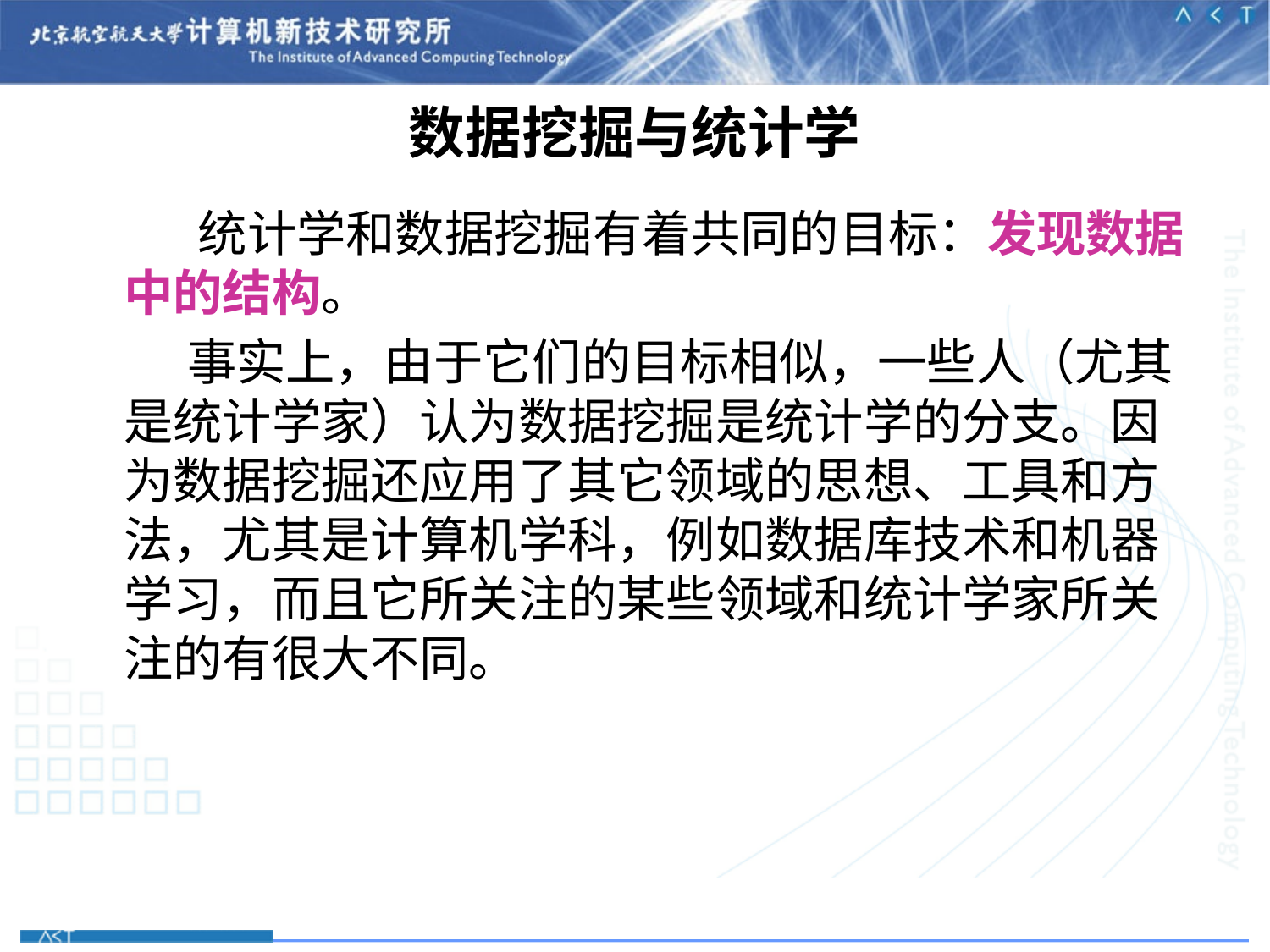

# 数据挖掘与统计学
          统计学和数据挖掘有着共同的目标：发现数据中的结构。
         事实上，由于它们的目标相似，一些人（尤其是统计学家）认为数据挖掘是统计学的分支。因为数据挖掘还应用了其它领域的思想、工具和方法，尤其是计算机学科，例如数据库技术和机器学习，而且它所关注的某些领域和统计学家所关注的有很大不同。